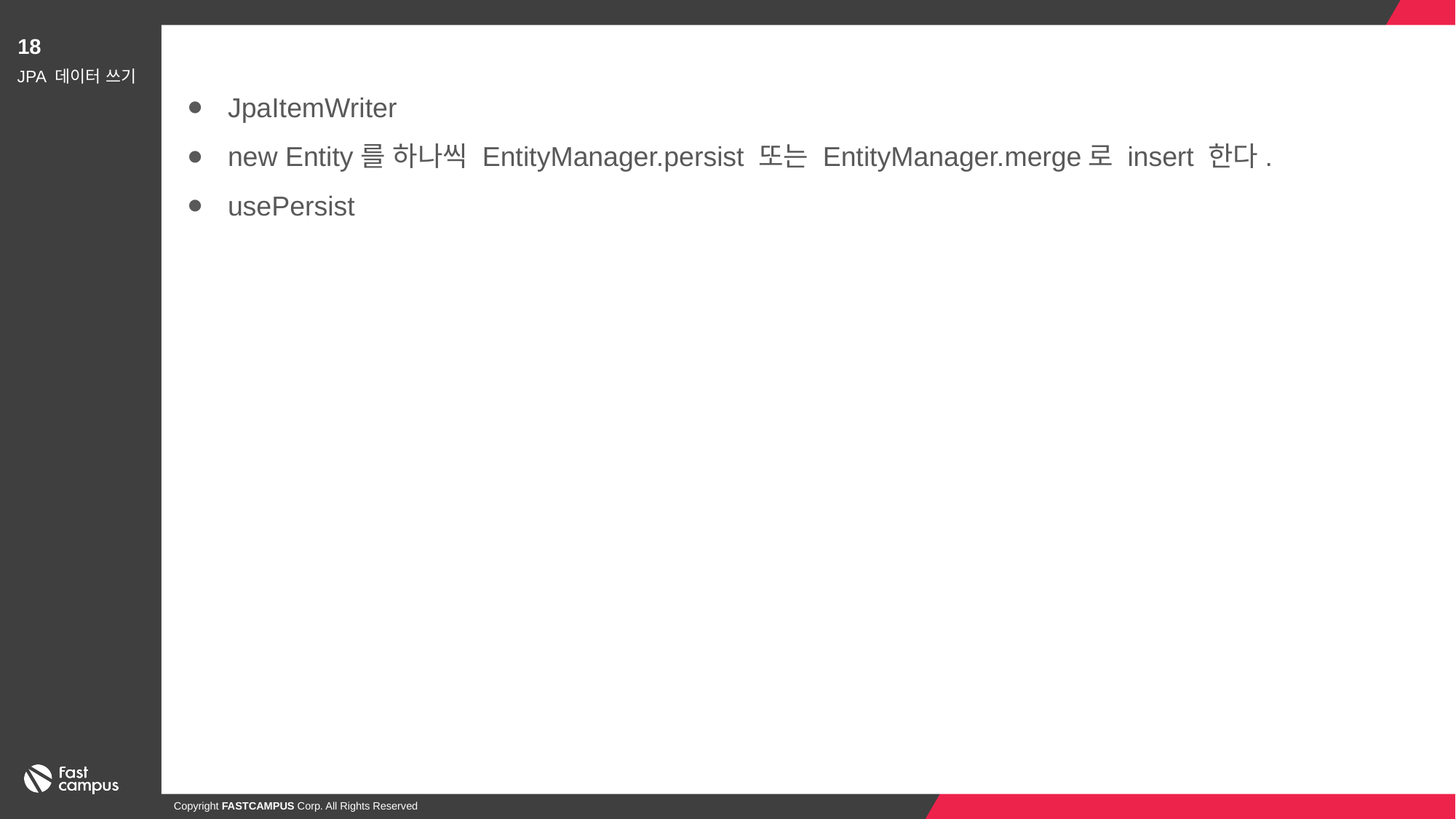

18
JpaItemWriter
new Entity를 하나씩 EntityManager.persist 또는 EntityManager.merge로 insert 한다.
usePersist
JPA 데이터 쓰기